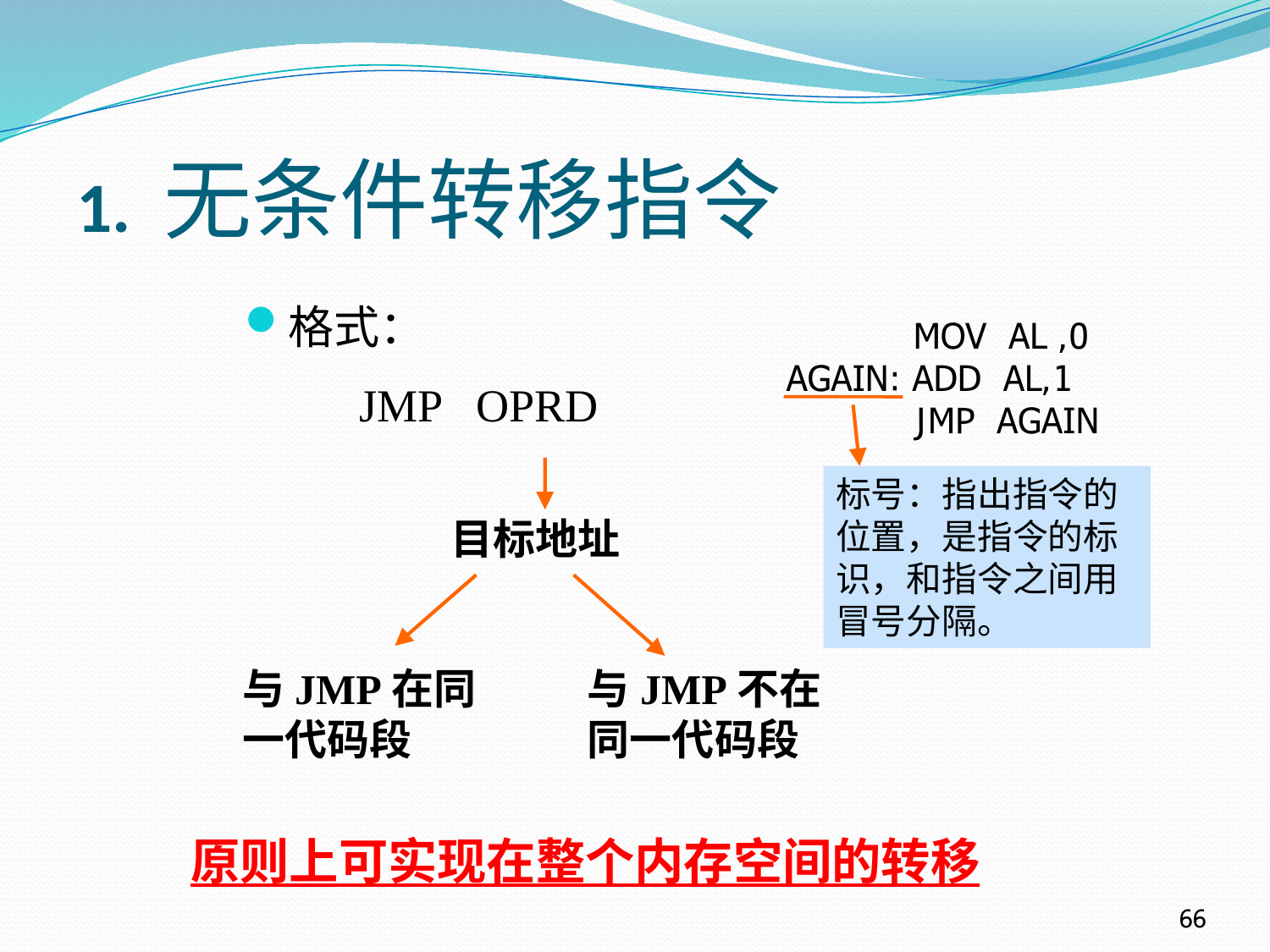

# 1. 无条件转移指令
格式：
          JMP   OPRD
	MOV  AL ,0
AGAIN: ADD  AL,1
	JMP  AGAIN

标号：指出指令的位置，是指令的标识，和指令之间用冒号分隔。
目标地址

与JMP在同一代码段
与JMP不在同一代码段
原则上可实现在整个内存空间的转移
66